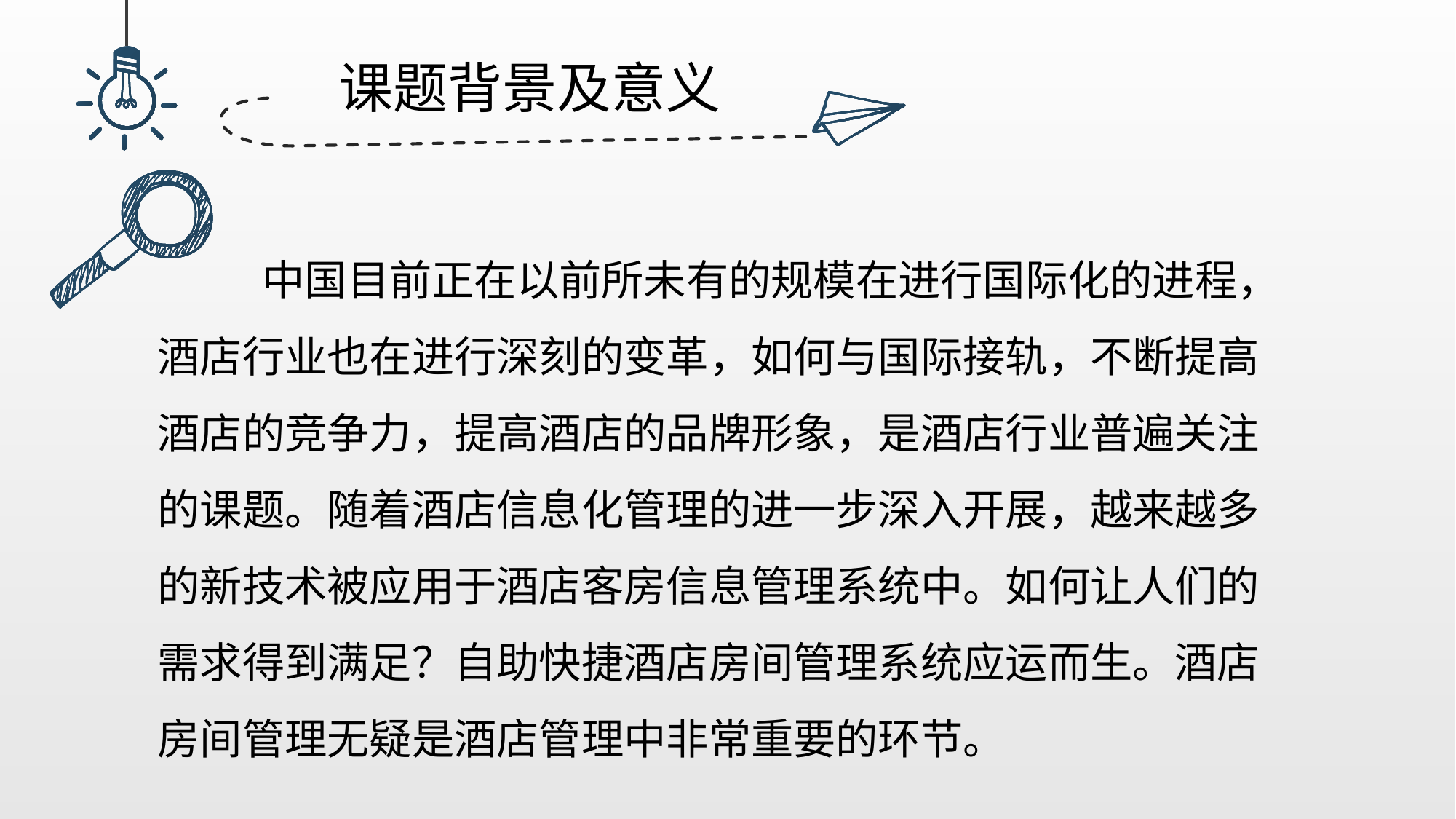

课题背景及意义

          中国目前正在以前所未有的规模在进行国际化的进程，酒店行业也在进行深刻的变革，如何与国际接轨，不断提高酒店的竞争力，提高酒店的品牌形象，是酒店行业普遍关注的课题。随着酒店信息化管理的进一步深入开展，越来越多的新技术被应用于酒店客房信息管理系统中。如何让人们的需求得到满足？自助快捷酒店房间管理系统应运而生。酒店房间管理无疑是酒店管理中非常重要的环节。